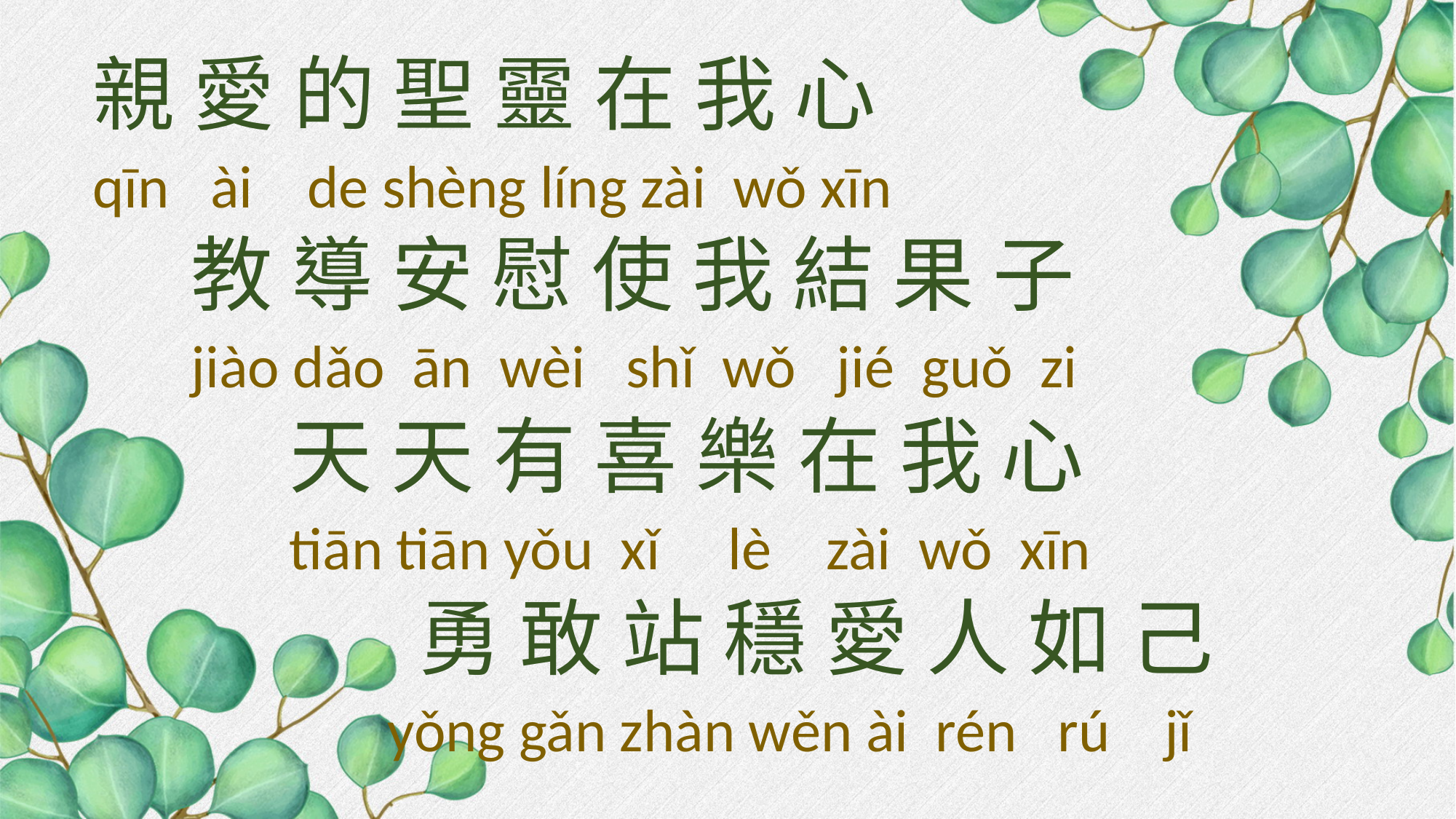

親 愛 的 聖 靈 在 我 心
qīn   ài    de shèng líng zài  wǒ xīn
	教 導 安 慰 使 我 結 果 子
	jiào dǎo  ān  wèi   shǐ  wǒ   jié  guǒ  zi
		天 天 有 喜 樂 在 我 心
		tiān tiān yǒu  xǐ     lè    zài  wǒ  xīn
		      勇 敢 站 穩 愛 人 如 己
			yǒng gǎn zhàn wěn ài  rén   rú    jǐ